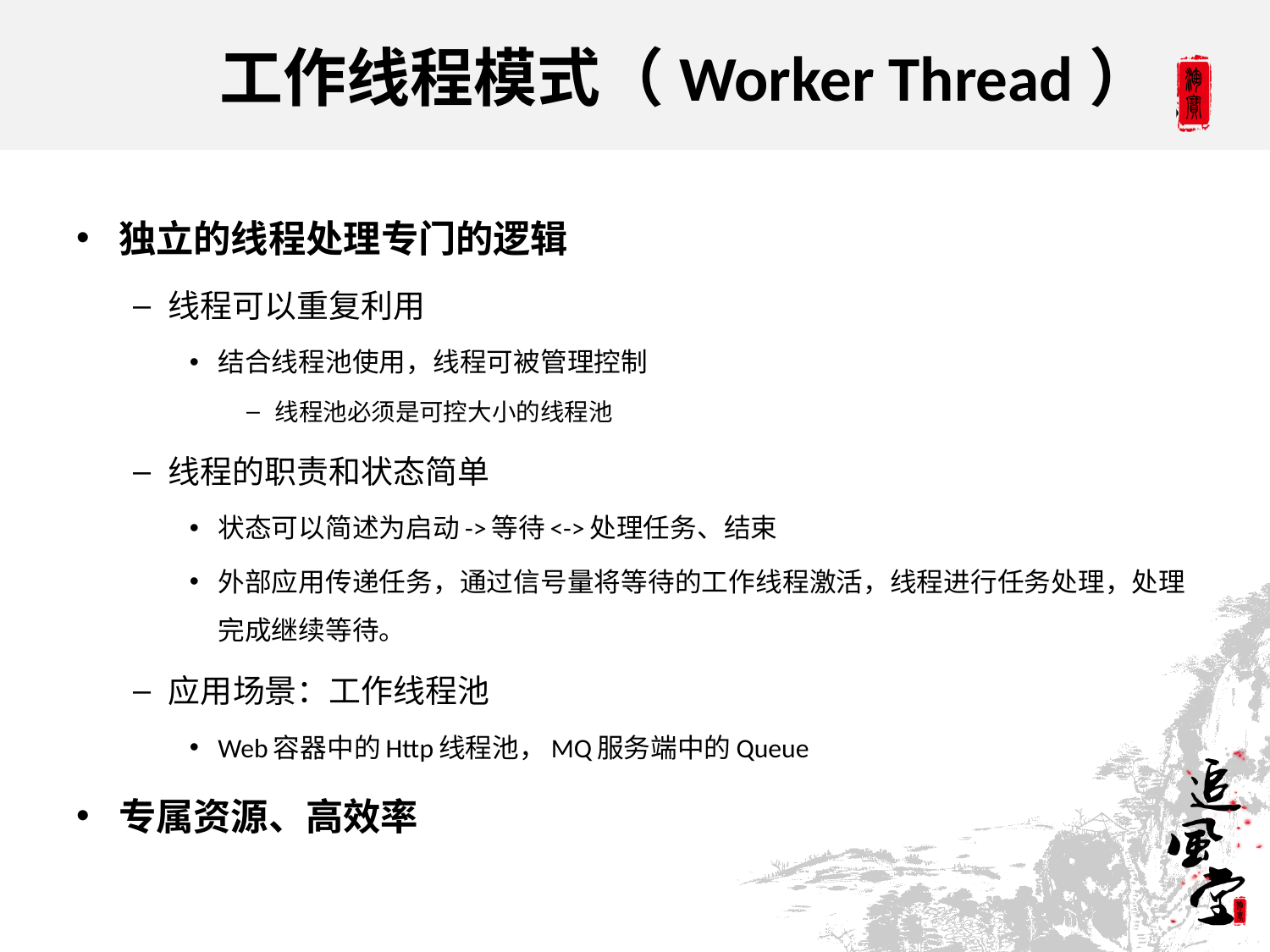

# 工作线程模式（Worker Thread）
独立的线程处理专门的逻辑
线程可以重复利用
结合线程池使用，线程可被管理控制
线程池必须是可控大小的线程池
线程的职责和状态简单
状态可以简述为启动->等待<->处理任务、结束
外部应用传递任务，通过信号量将等待的工作线程激活，线程进行任务处理，处理完成继续等待。
应用场景：工作线程池
Web容器中的Http线程池，MQ服务端中的Queue
专属资源、高效率